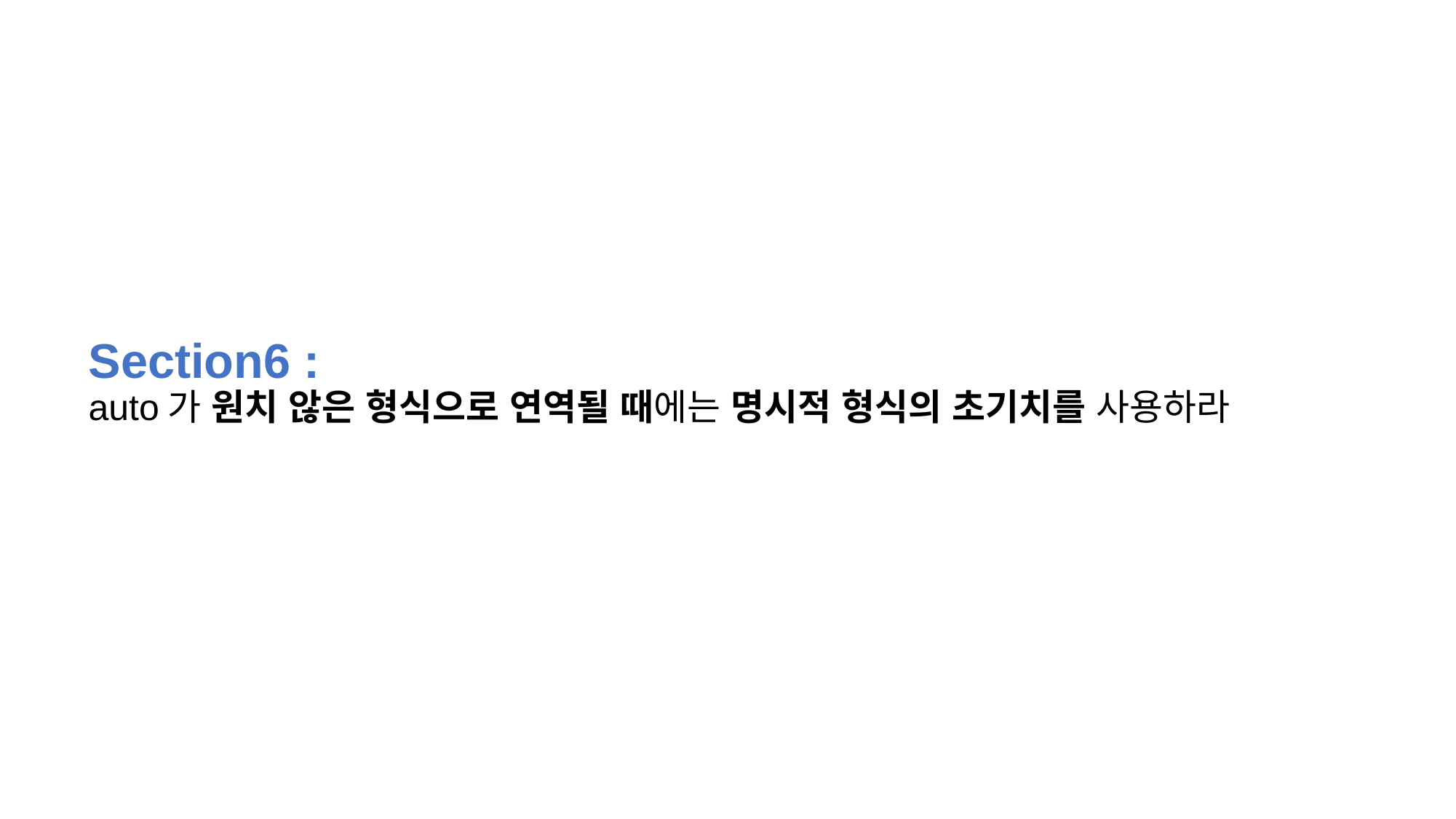

# Section6 : auto가 원치 않은 형식으로 연역될 때에는 명시적 형식의 초기치를 사용하라